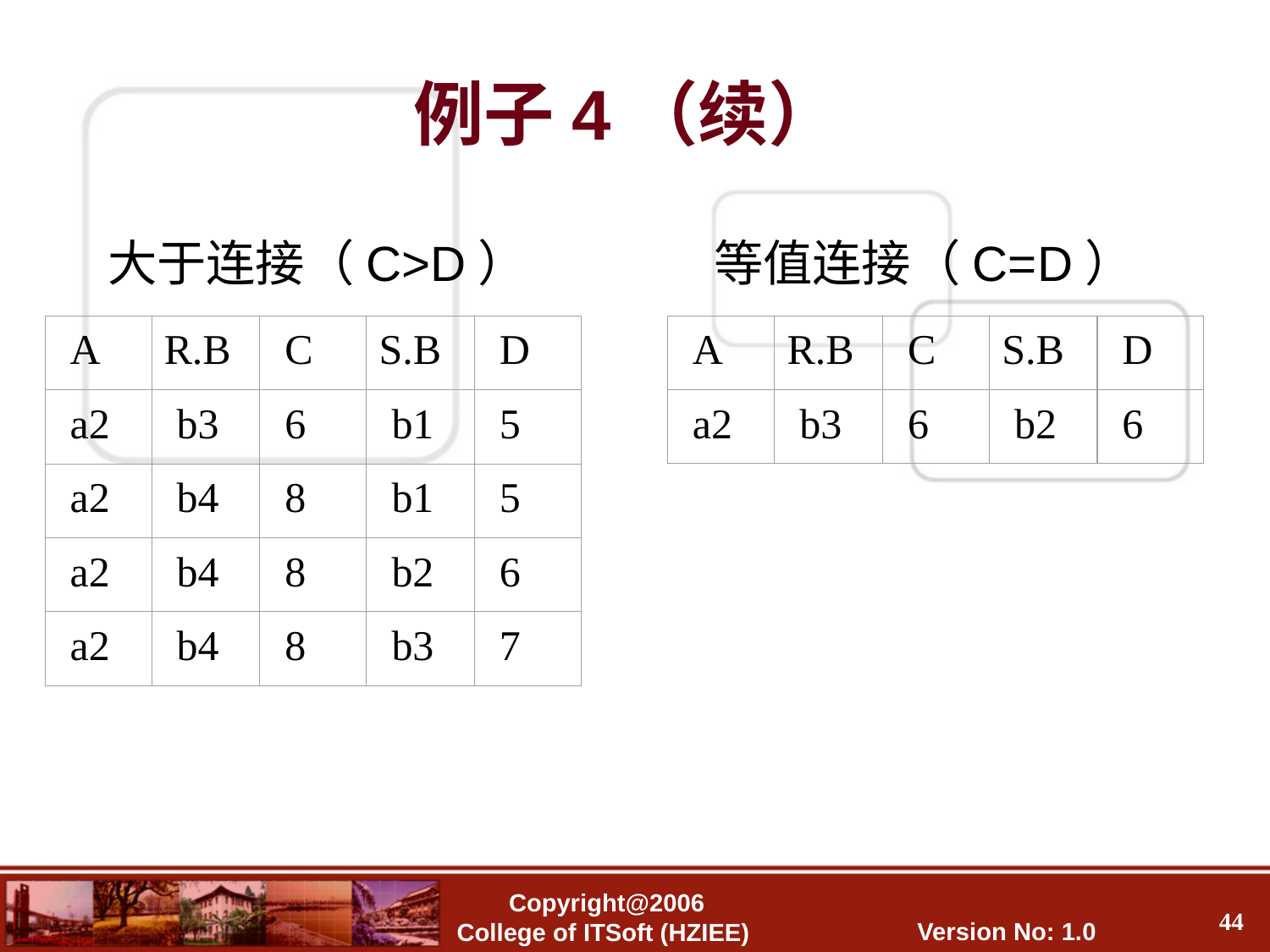

例子4（续）
大于连接（C>D）                 等值连接（C=D）

A

R.B

C

S.B

D

a2

b3

6

b2

6

A

R.B

C

S.B

D

a2

b3

6

b1

5

a2

b4

8

b1

5

a2

b4

8

b2

6

a2

b4

8

b3

7